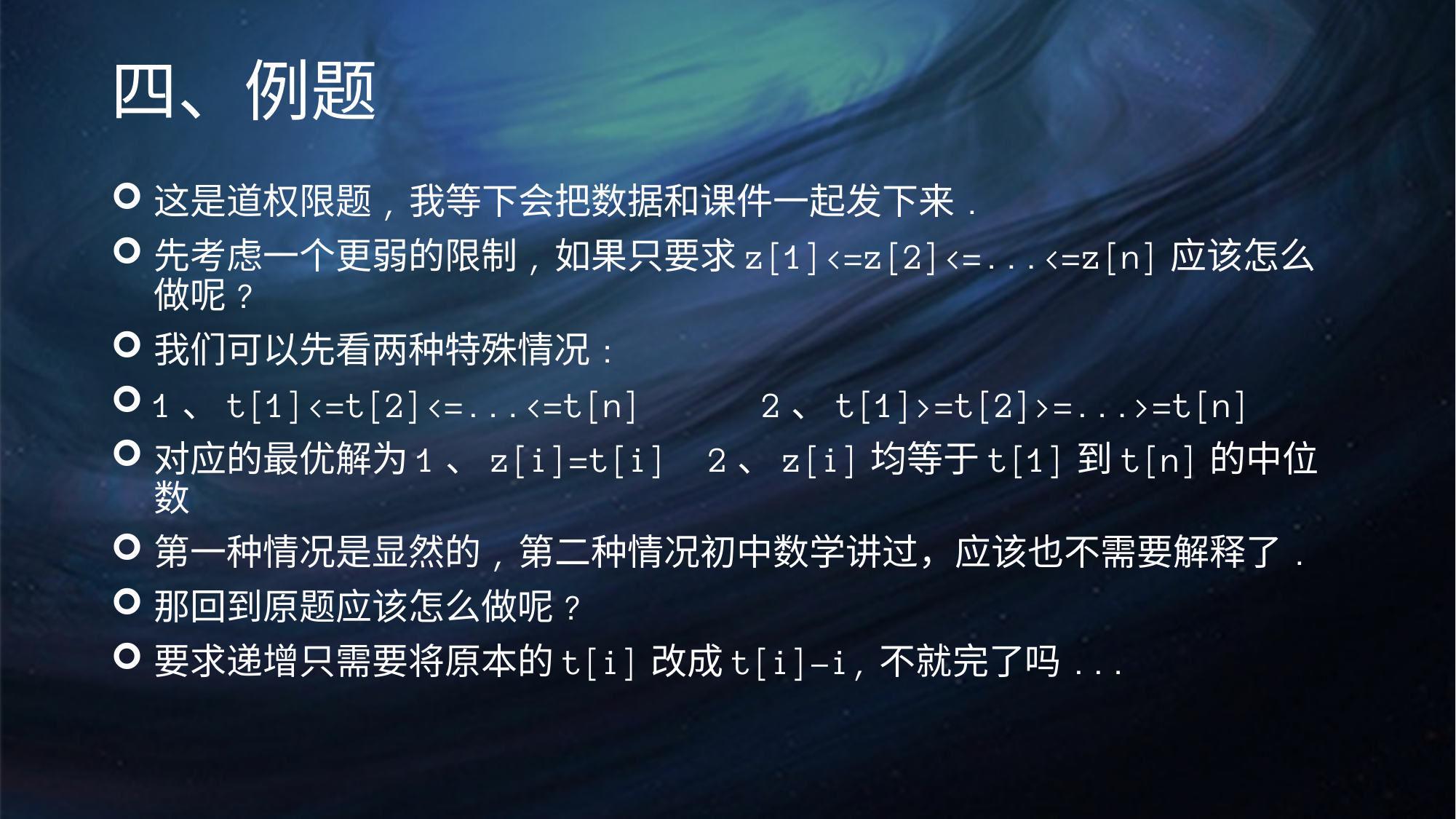

# 四、例题
这是道权限题,我等下会把数据和课件一起发下来.
先考虑一个更弱的限制,如果只要求z[1]<=z[2]<=...<=z[n]应该怎么做呢?
我们可以先看两种特殊情况:
1、t[1]<=t[2]<=...<=t[n]      2、t[1]>=t[2]>=...>=t[n]
对应的最优解为1、z[i]=t[i]  2、z[i]均等于t[1]到t[n]的中位数
第一种情况是显然的,第二种情况初中数学讲过，应该也不需要解释了.
那回到原题应该怎么做呢?
要求递增只需要将原本的t[i]改成t[i]-i,不就完了吗...